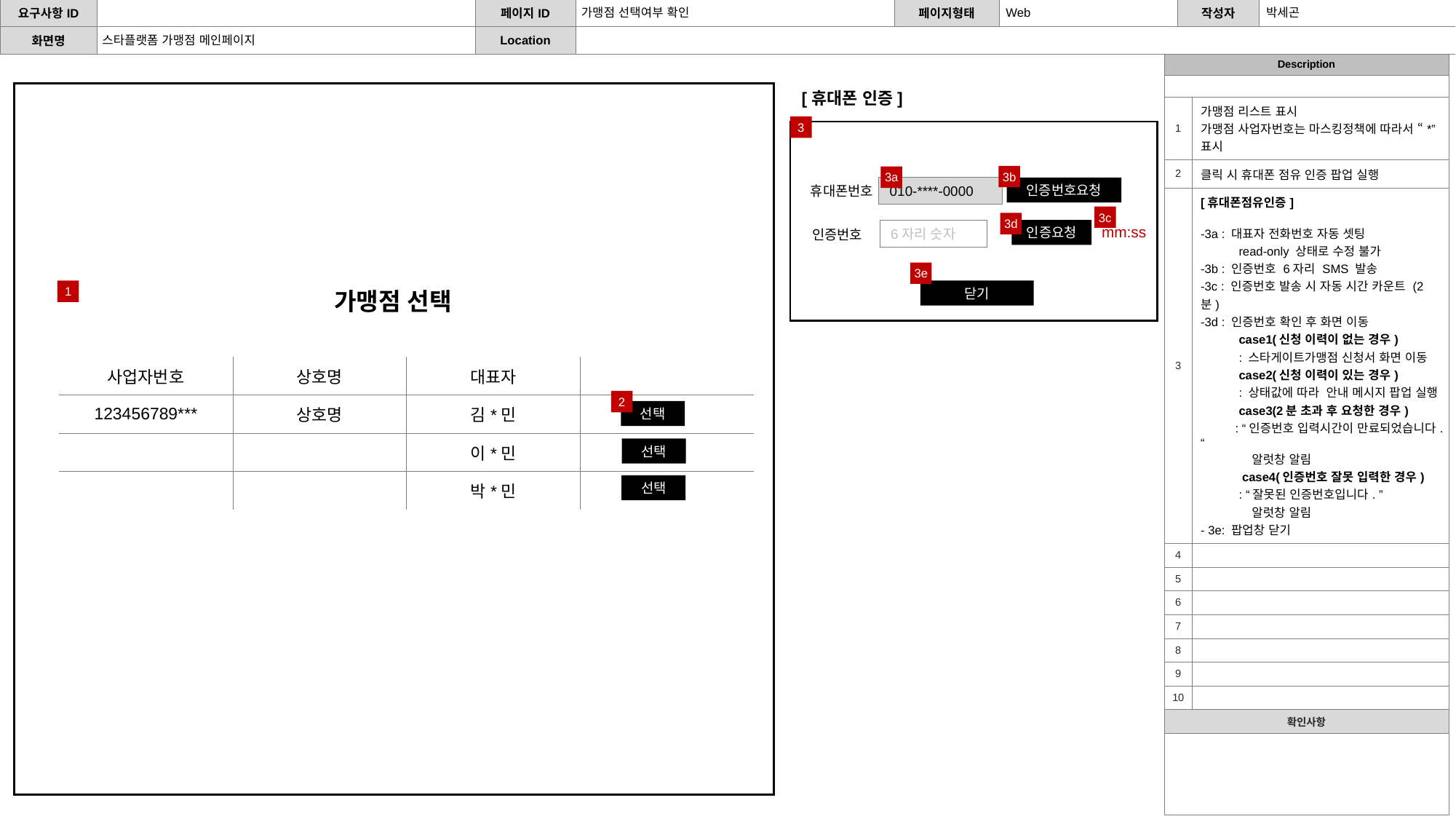

가맹점 선택여부 확인
Web
박세곤
스타플랫폼 가맹점 메인페이지
| Description |  |
| --- | --- |
|  |  |
| 1 | 가맹점 리스트 표시 가맹점 사업자번호는 마스킹정책에 따라서 “\*” 표시 |
| 2 | 클릭 시 휴대폰 점유 인증 팝업 실행 |
| 3 | [휴대폰점유인증] -3a : 대표자 전화번호 자동 셋팅 read-only 상태로 수정 불가 -3b : 인증번호 6자리 SMS 발송 -3c : 인증번호 발송 시 자동 시간 카운트 (2분) -3d : 인증번호 확인 후 화면 이동 case1(신청 이력이 없는 경우) : 스타게이트가맹점 신청서 화면 이동 case2(신청 이력이 있는 경우) : 상태값에 따라 안내 메시지 팝업 실행 case3(2분 초과 후 요청한 경우) : “인증번호 입력시간이 만료되었습니다.“ 알럿창 알림 case4(인증번호 잘못 입력한 경우) : “잘못된 인증번호입니다. ” 알럿창 알림 - 3e: 팝업창 닫기 |
| 4 |  |
| 5 |  |
| 6 |  |
| 7 |  |
| 8 |  |
| 9 |  |
| 10 |  |
| 확인사항 |  |
|  |  |
[휴대폰 인증]

3

3b
3a
휴대폰번호
010-****-0000
인증번호요청
3c
3d
mm:ss
인증요청
6자리 숫자
인증번호
3e
1
가맹점 선택
닫기
| 사업자번호 | 상호명 | 대표자 |  |
| --- | --- | --- | --- |
| 123456789\*\*\* | 상호명 | 김\*민 |  |
|  |  | 이\*민 |  |
|  |  | 박\*민 |  |
2
선택
선택
선택